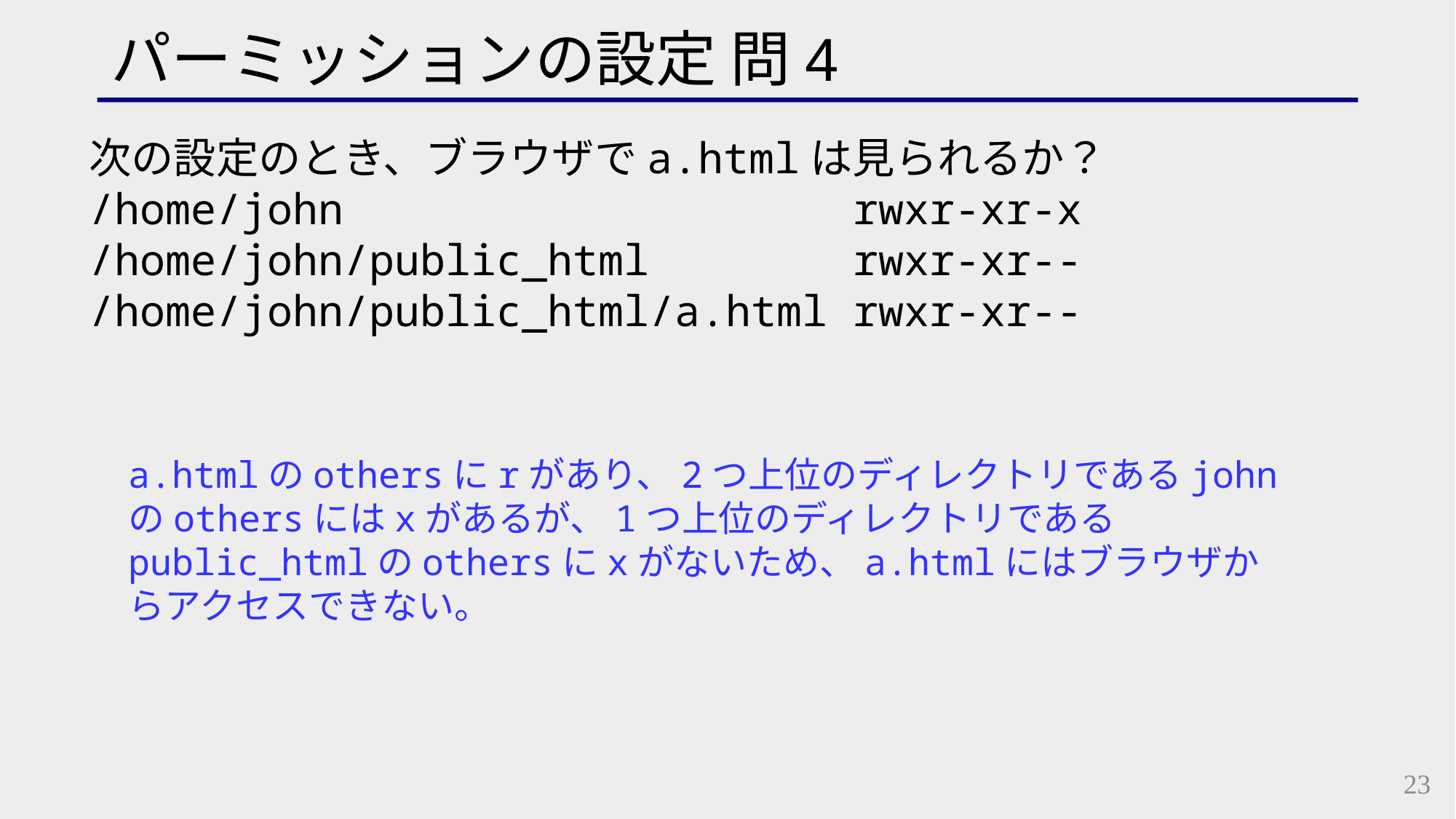

パーミッションの設定 問4
次の設定のとき、ブラウザでa.htmlは見られるか？
/home/john                    rwxr-xr-x
/home/john/public_html        rwxr-xr--
/home/john/public_html/a.html rwxr-xr--
a.htmlのothersにrがあり、2つ上位のディレクトリであるjohnのothersにはxがあるが、1つ上位のディレクトリであるpublic_htmlのothersにxがないため、a.htmlにはブラウザからアクセスできない。
23